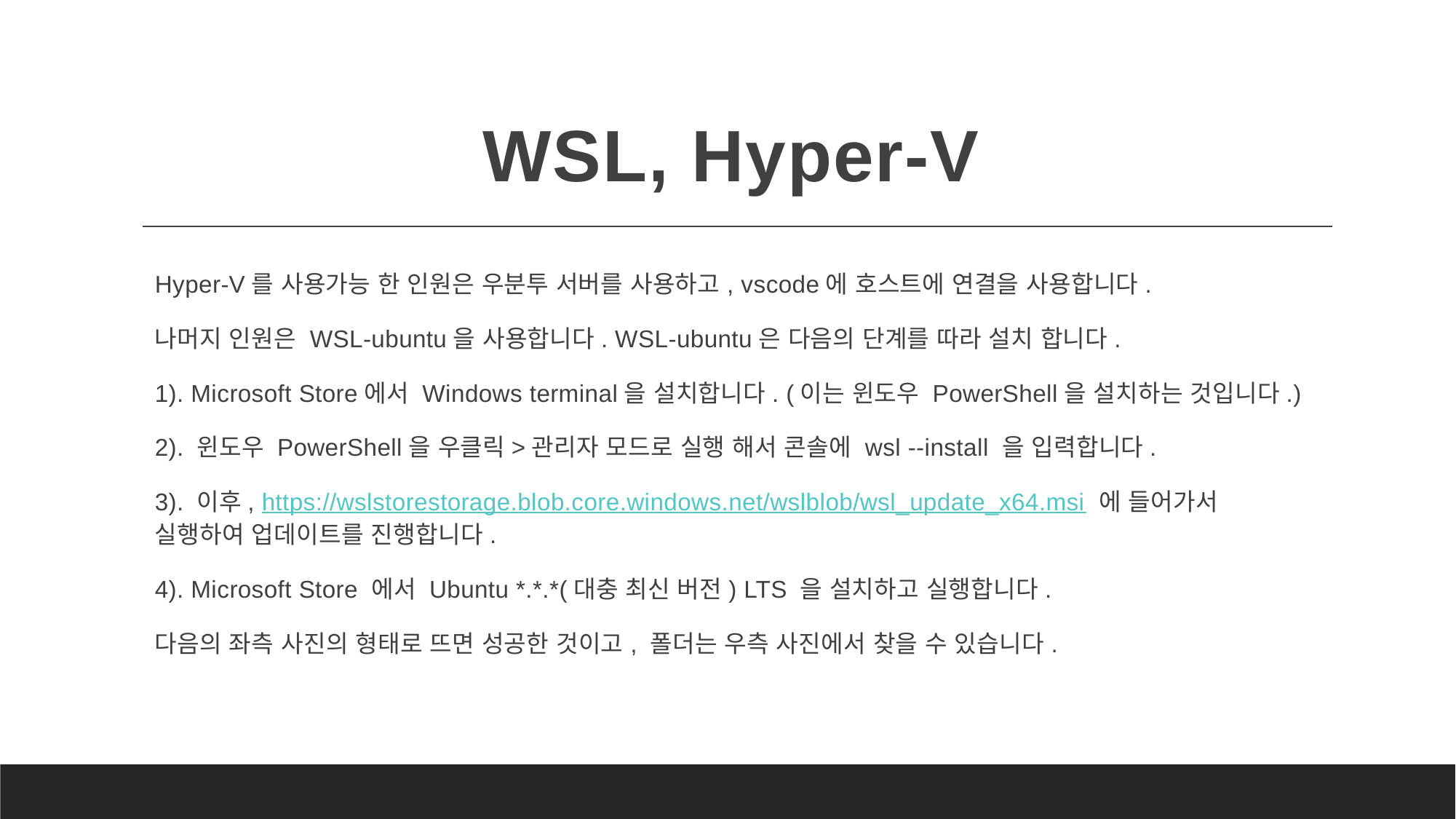

# WSL, Hyper-V
Hyper-V를 사용가능 한 인원은 우분투 서버를 사용하고, vscode에 호스트에 연결을 사용합니다.
나머지 인원은 WSL-ubuntu을 사용합니다. WSL-ubuntu은 다음의 단계를 따라 설치 합니다.
1). Microsoft Store에서 Windows terminal을 설치합니다. (이는 윈도우 PowerShell을 설치하는 것입니다.)
2). 윈도우 PowerShell을 우클릭>관리자 모드로 실행 해서 콘솔에 wsl --install 을 입력합니다.
3). 이후, https://wslstorestorage.blob.core.windows.net/wslblob/wsl_update_x64.msi 에 들어가서
실행하여 업데이트를 진행합니다.
4). Microsoft Store 에서 Ubuntu *.*.*(대충 최신 버전) LTS 을 설치하고 실행합니다.
다음의 좌측 사진의 형태로 뜨면 성공한 것이고, 폴더는 우측 사진에서 찾을 수 있습니다.